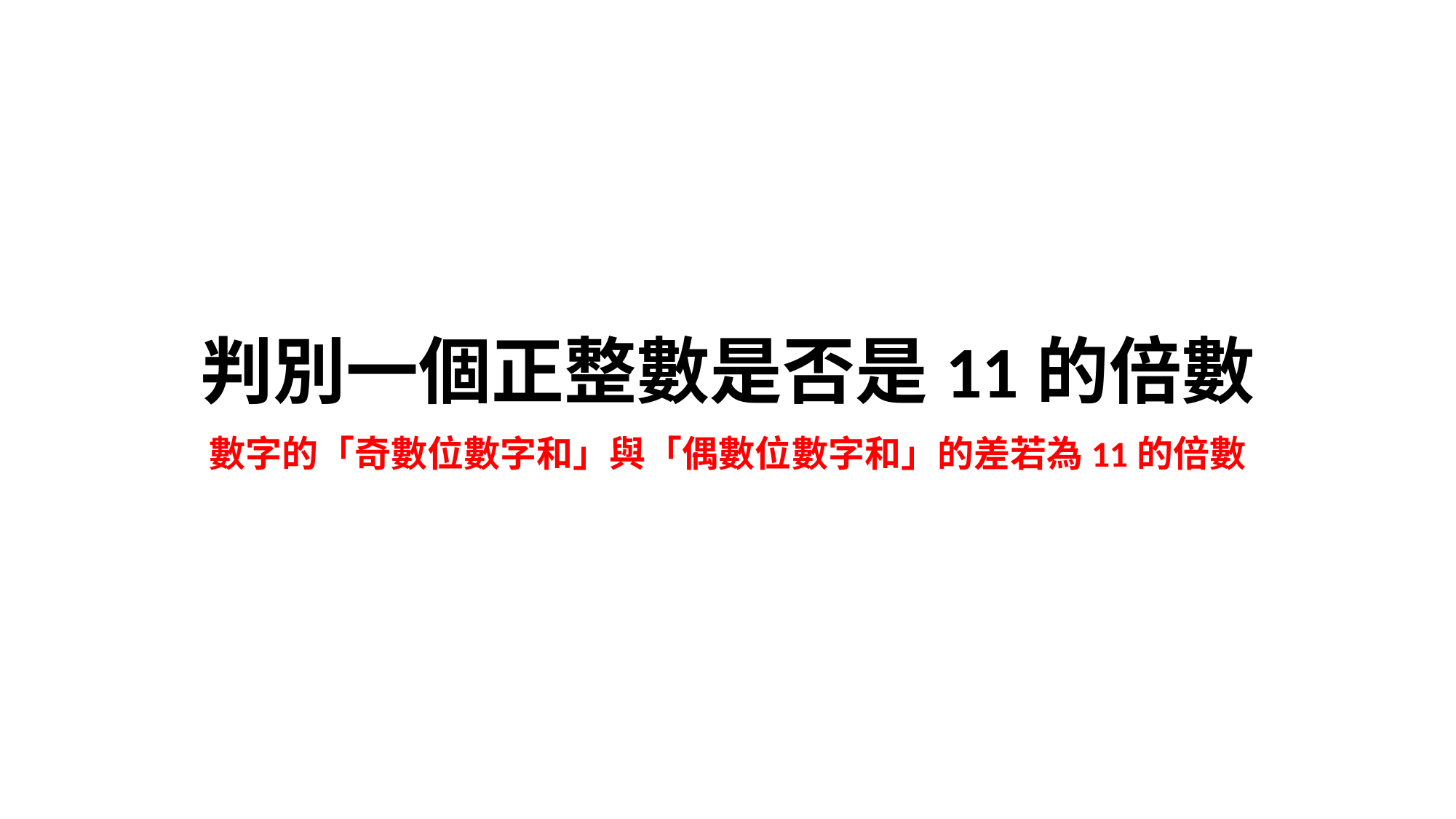

# 判別一個正整數是否是11的倍數
數字的「奇數位數字和」與「偶數位數字和」的差若為11的倍數